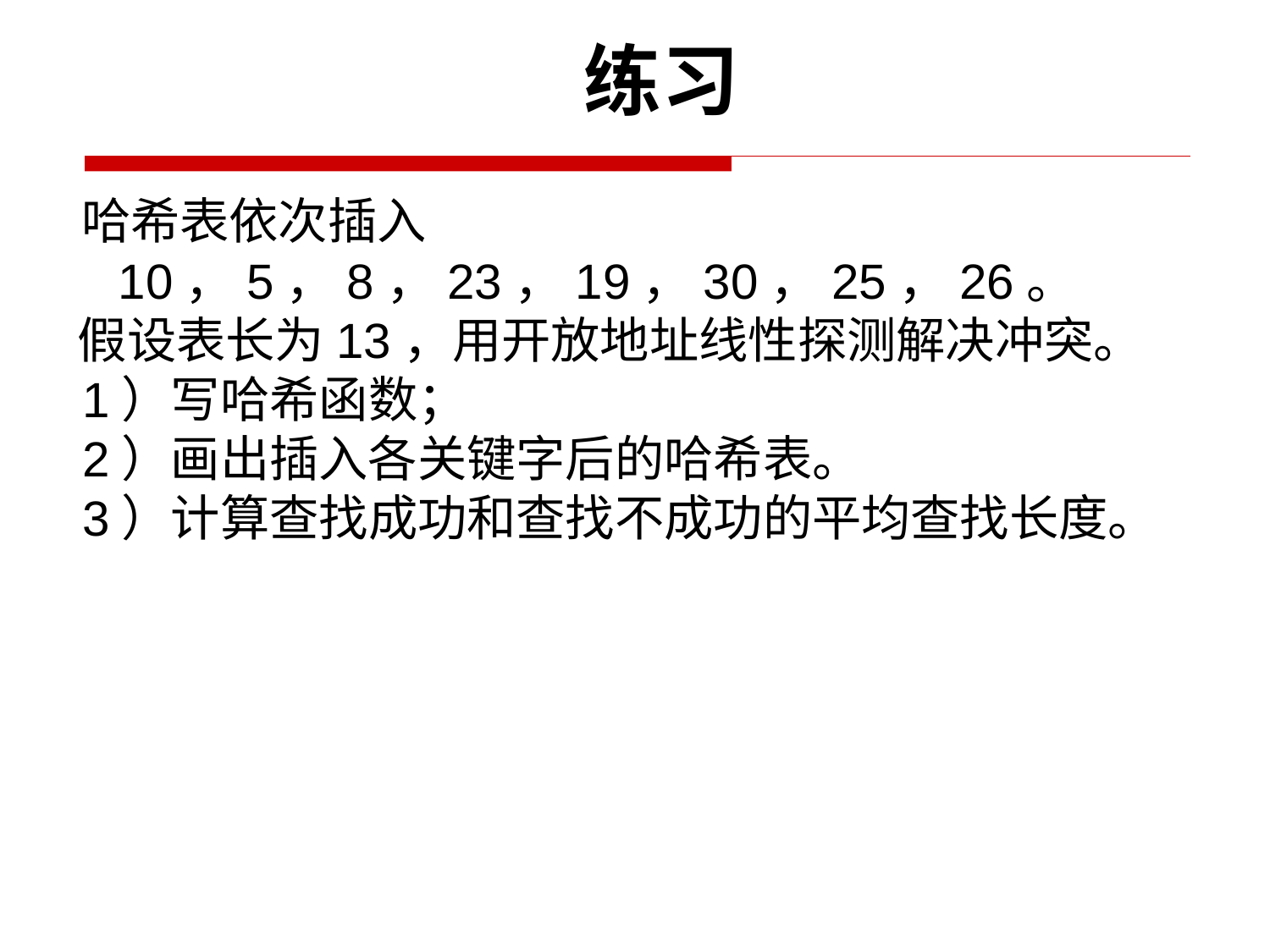

练习
 哈希表依次插入10，5，8，23，19，30，25，26。
 假设表长为13，用开放地址线性探测解决冲突。
  1）写哈希函数；
  2）画出插入各关键字后的哈希表。
  3）计算查找成功和查找不成功的平均查找长度。